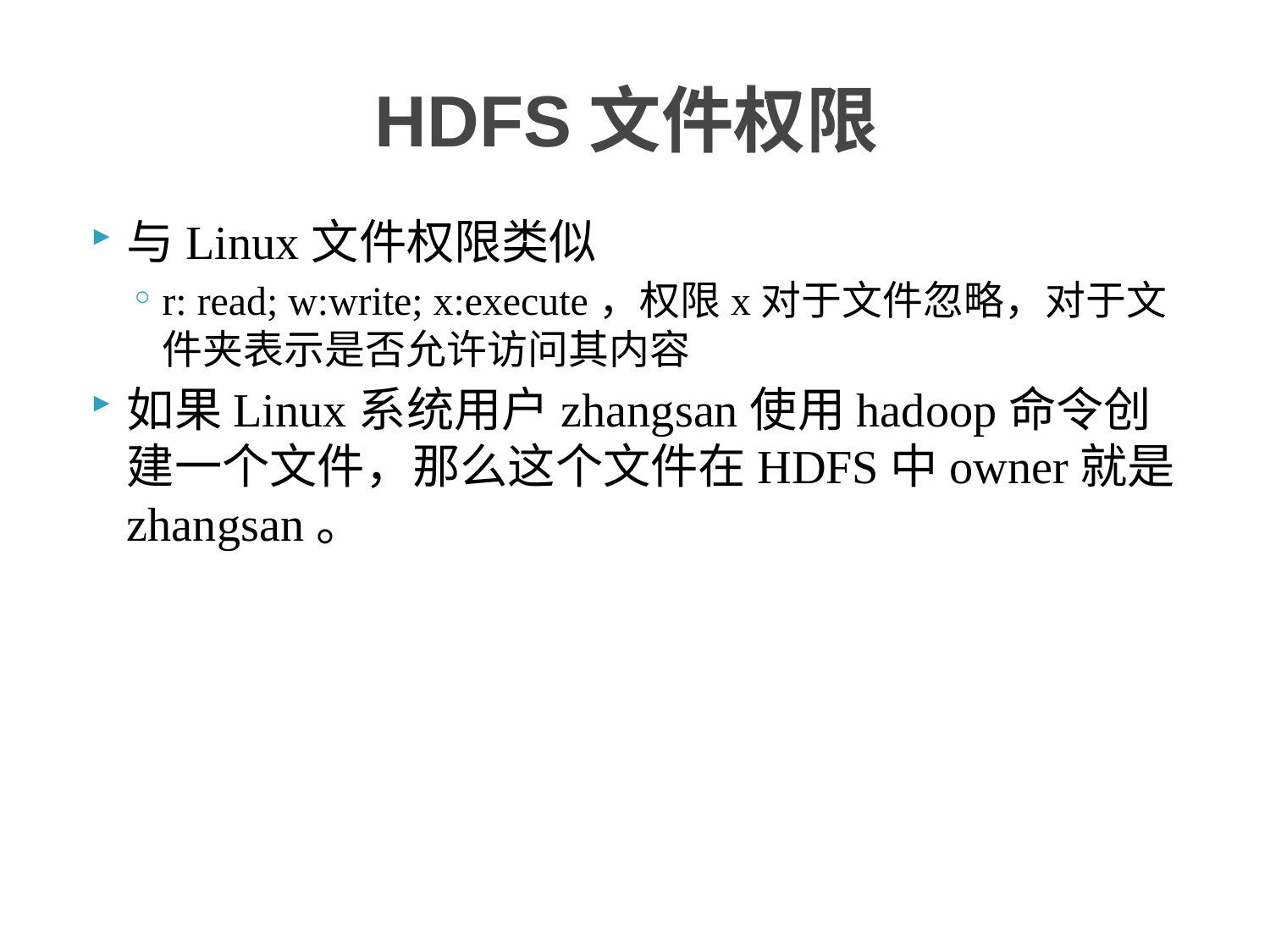

# HDFS文件权限
与Linux文件权限类似
r: read; w:write; x:execute，权限x对于文件忽略，对于文件夹表示是否允许访问其内容
如果Linux系统用户zhangsan使用hadoop命令创建一个文件，那么这个文件在HDFS中owner就是zhangsan。